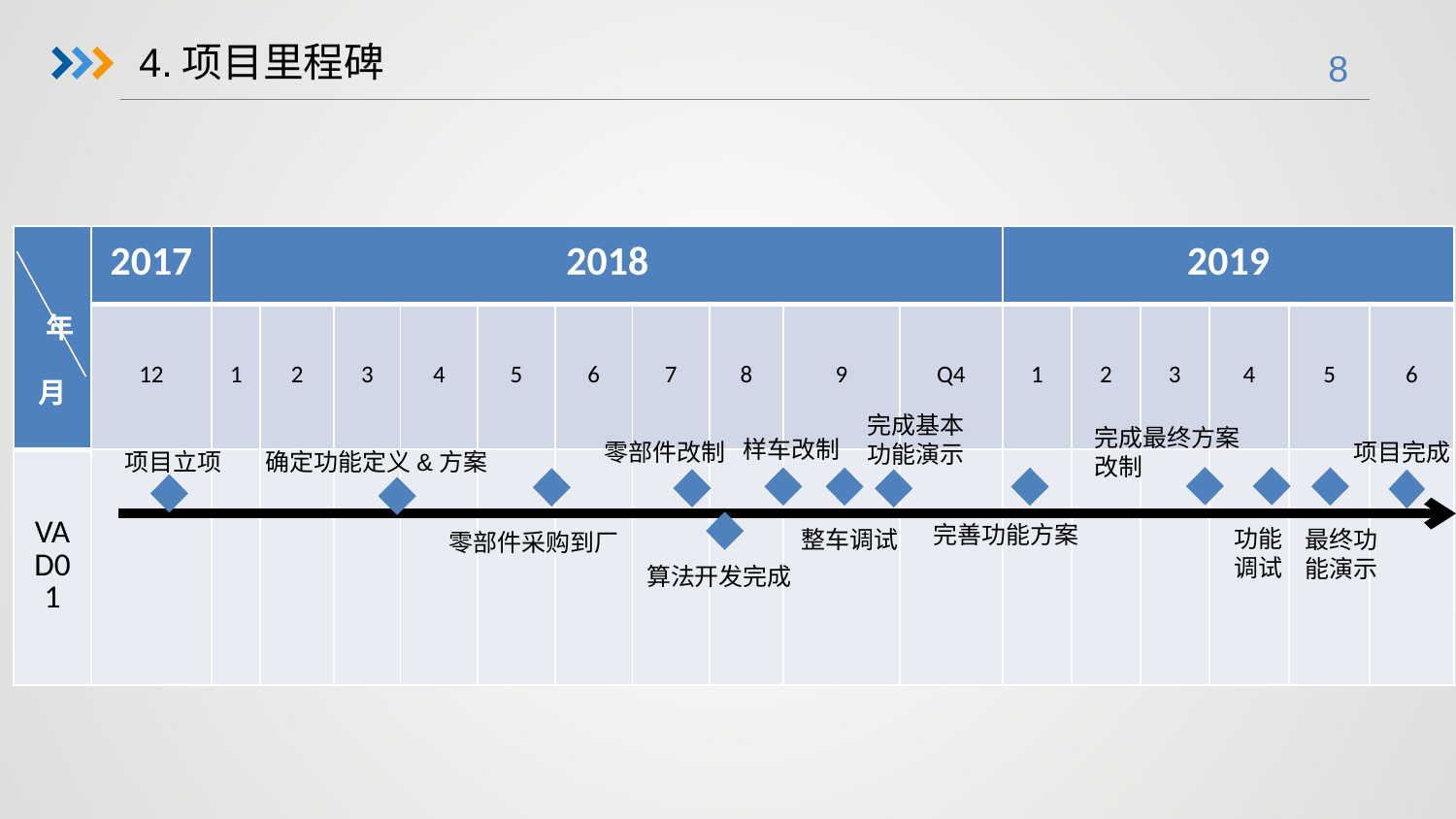

4.项目里程碑
| 年 月 | 2017 | 2018 |  |  |  |  |  |  |  |  |  | 2019 |  |  |  |  |  |
| --- | --- | --- | --- | --- | --- | --- | --- | --- | --- | --- | --- | --- | --- | --- | --- | --- | --- |
|  | 12 | 1 | 2 | 3 | 4 | 5 | 6 | 7 | 8 | 9 | Q4 | 1 | 2 | 3 | 4 | 5 | 6 |
| VAD01 |  |  |  |  |  |  |  |  |  |  |  |  |  |  |  |  |  |
L1
L3
ADAS
L2
完成基本功能演示
完成最终方案改制
样车改制
项目完成
零部件改制
项目立项
确定功能定义&方案
软件演进计划

完善功能方案
功能调试
最终功能演示
整车调试
零部件采购到厂
算法开发完成
L3产品演进计划